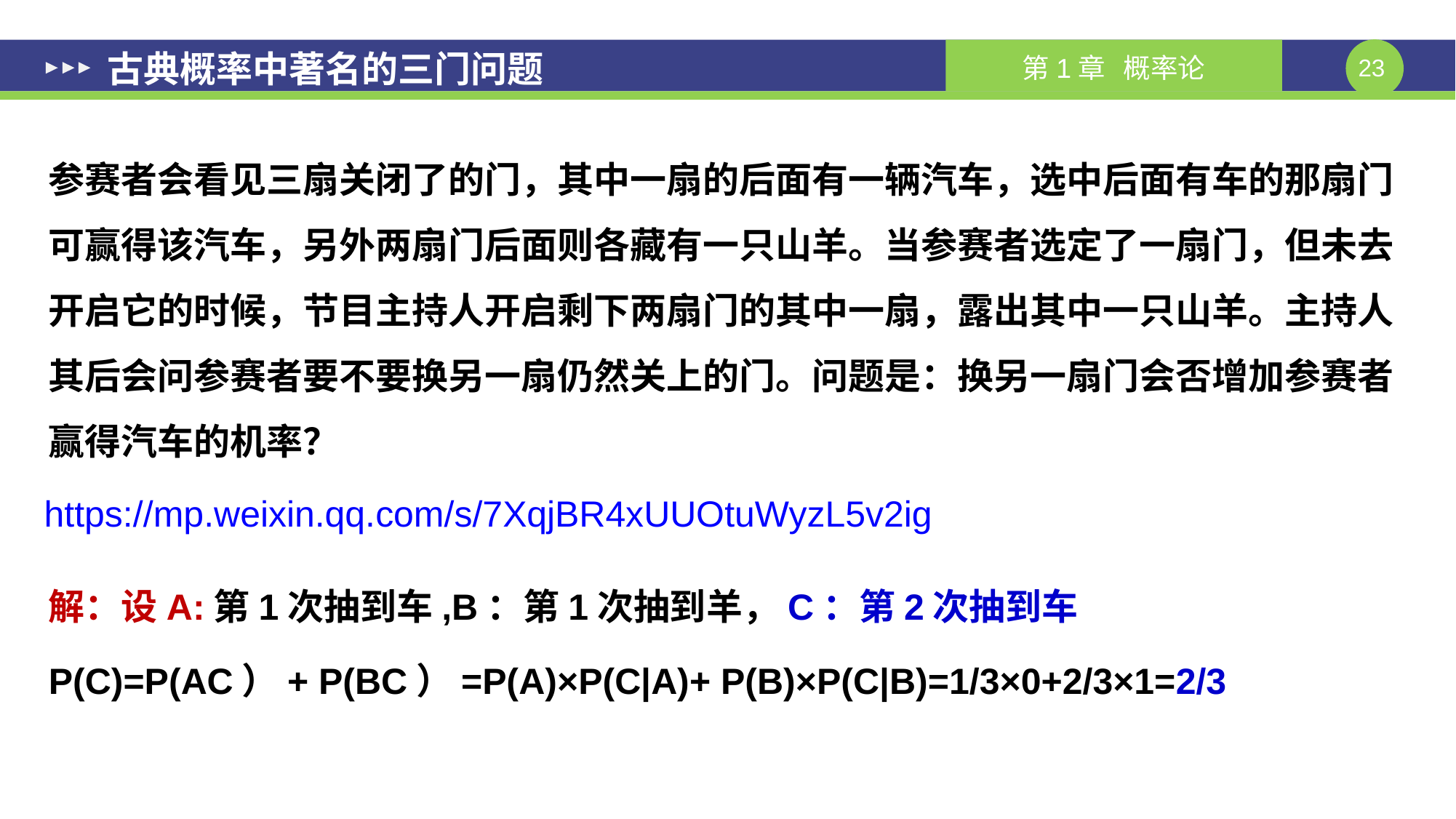

# 古典概率中著名的三门问题
参赛者会看见三扇关闭了的门，其中一扇的后面有一辆汽车，选中后面有车的那扇门可赢得该汽车，另外两扇门后面则各藏有一只山羊。当参赛者选定了一扇门，但未去开启它的时候，节目主持人开启剩下两扇门的其中一扇，露出其中一只山羊。主持人其后会问参赛者要不要换另一扇仍然关上的门。问题是：换另一扇门会否增加参赛者赢得汽车的机率？
https://mp.weixin.qq.com/s/7XqjBR4xUUOtuWyzL5v2ig
解：设A:第1次抽到车,B：第1次抽到羊，C：第2次抽到车
P(C)=P(AC）+ P(BC）=P(A)×P(C|A)+ P(B)×P(C|B)=1/3×0+2/3×1=2/3